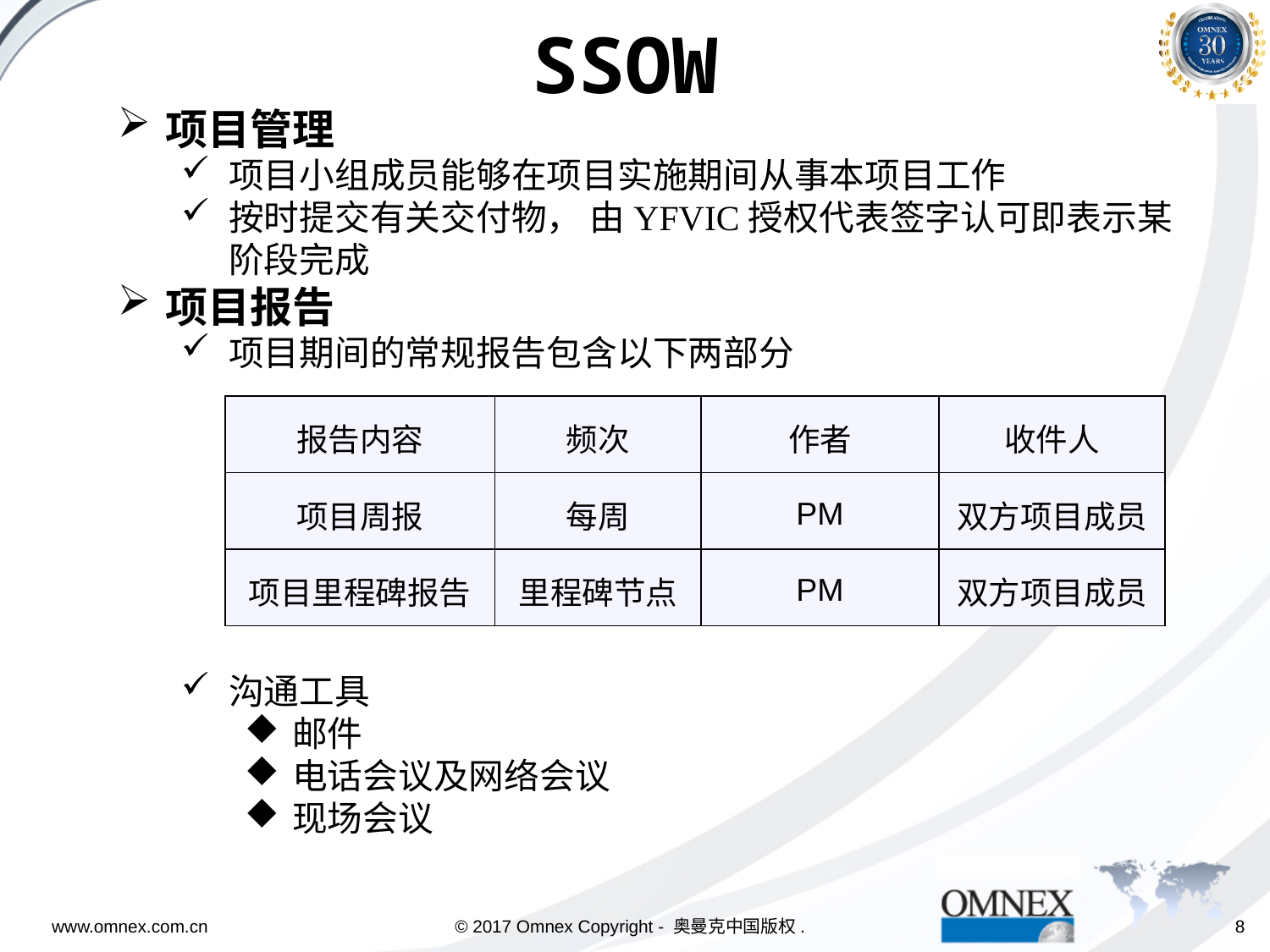

SSOW
项目管理
项目小组成员能够在项目实施期间从事本项目工作
按时提交有关交付物， 由YFVIC授权代表签字认可即表示某阶段完成
项目报告
项目期间的常规报告包含以下两部分

沟通工具
邮件
电话会议及网络会议
现场会议

| 报告内容 | 频次 | 作者 | 收件人 |
| --- | --- | --- | --- |
| 项目周报 | 每周 | PM | 双方项目成员 |
| 项目里程碑报告 | 里程碑节点 | PM | 双方项目成员 |